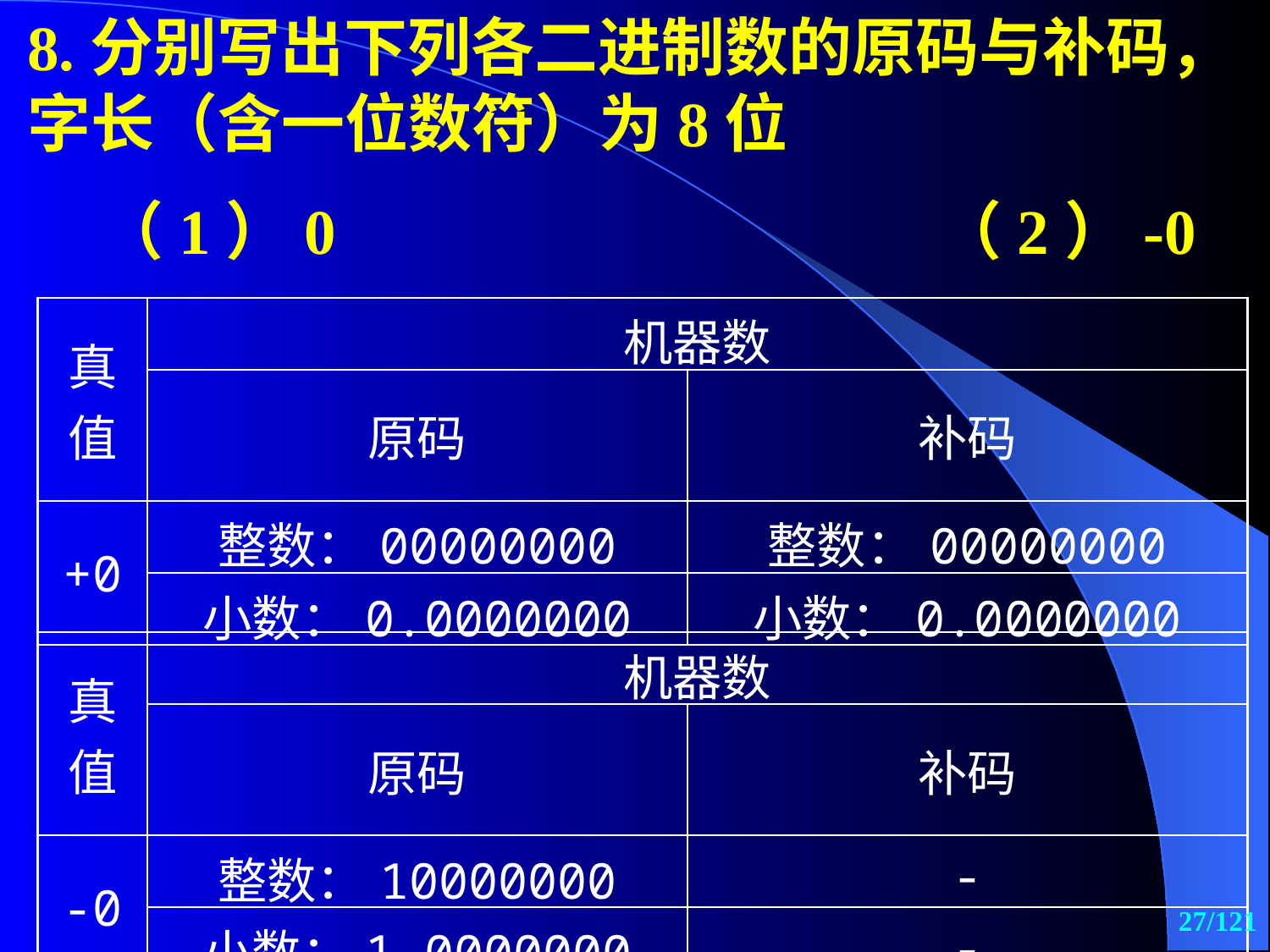

8.分别写出下列各二进制数的原码与补码，字长（含一位数符）为8位
    （1）0                                     （2）-0
| 真值 | 机器数 |  |
| --- | --- | --- |
|  | 原码 | 补码 |
| +0 | 整数：00000000 | 整数：00000000 |
|  | 小数：0.0000000 | 小数：0.0000000 |
| 真值 | 机器数 |  |
| --- | --- | --- |
|  | 原码 | 补码 |
| -0 | 整数：10000000 | - |
|  | 小数：1.0000000 | - |
27/121